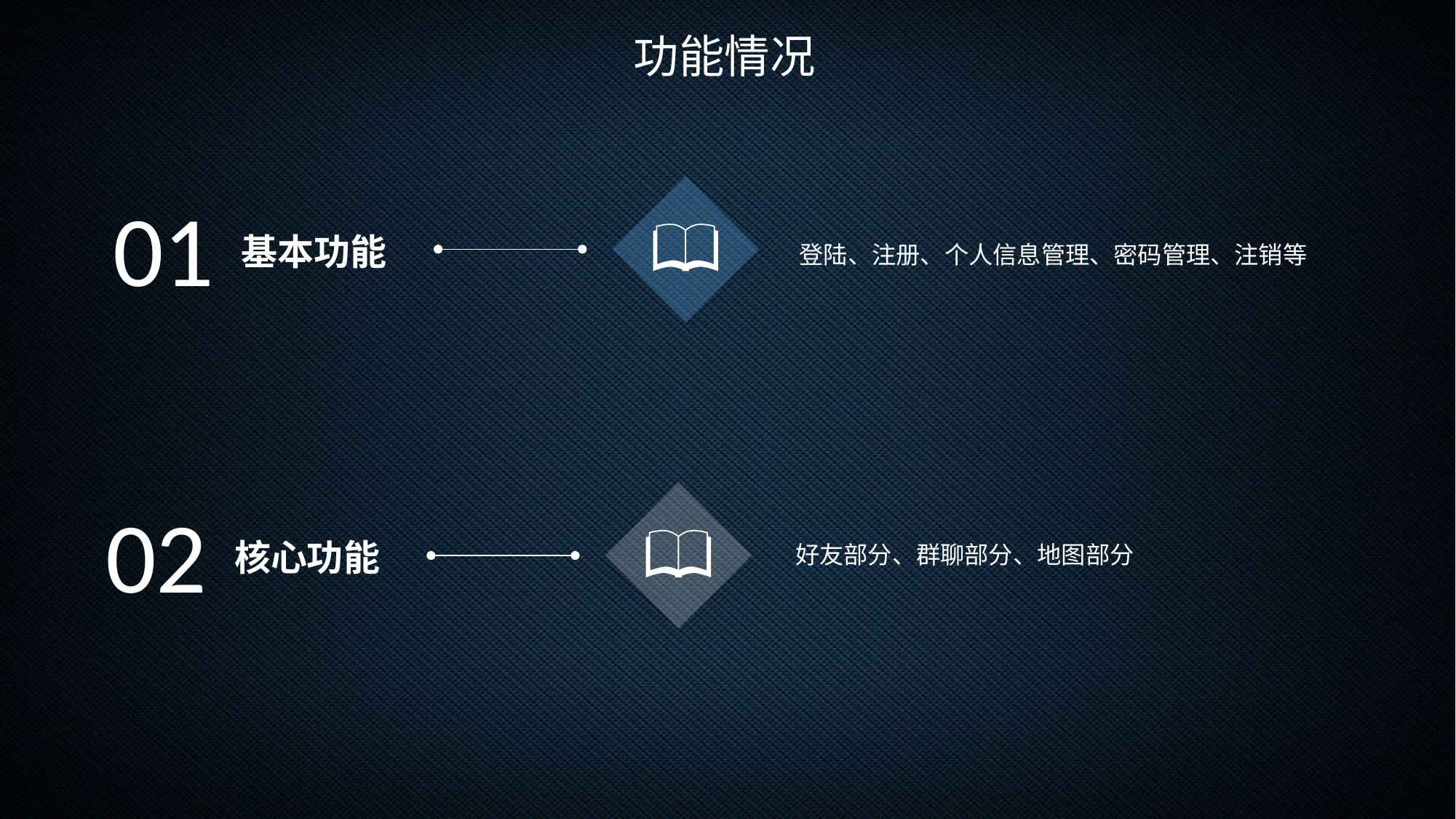

功能情况

01
基本功能
登陆、注册、个人信息管理、密码管理、注销等

02
核心功能

好友部分、群聊部分、地图部分